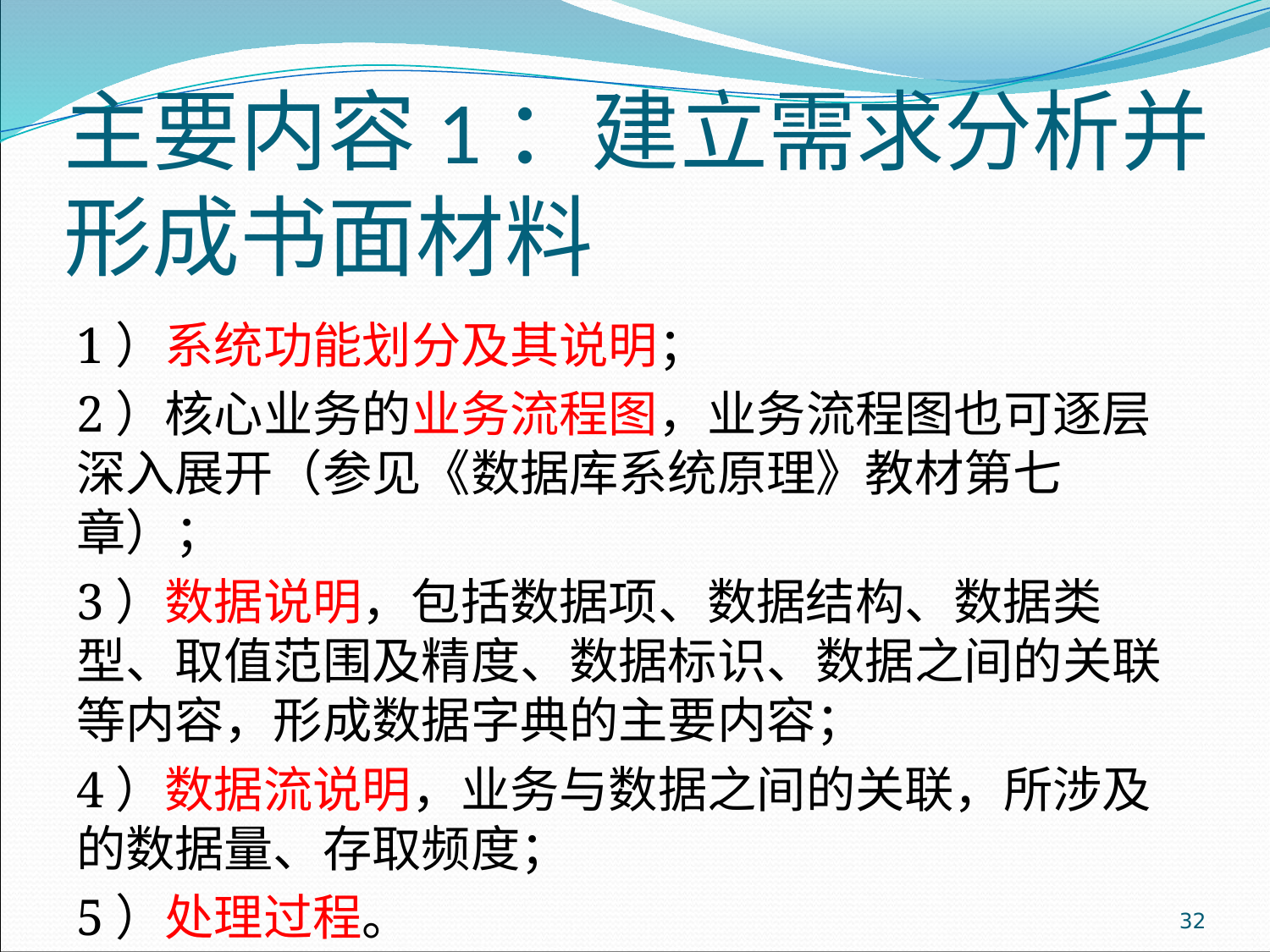

# 主要内容1：建立需求分析并形成书面材料
1）系统功能划分及其说明；
2）核心业务的业务流程图，业务流程图也可逐层深入展开（参见《数据库系统原理》教材第七章）；
3）数据说明，包括数据项、数据结构、数据类型、取值范围及精度、数据标识、数据之间的关联等内容，形成数据字典的主要内容；
4）数据流说明，业务与数据之间的关联，所涉及的数据量、存取频度；
5）处理过程。
32